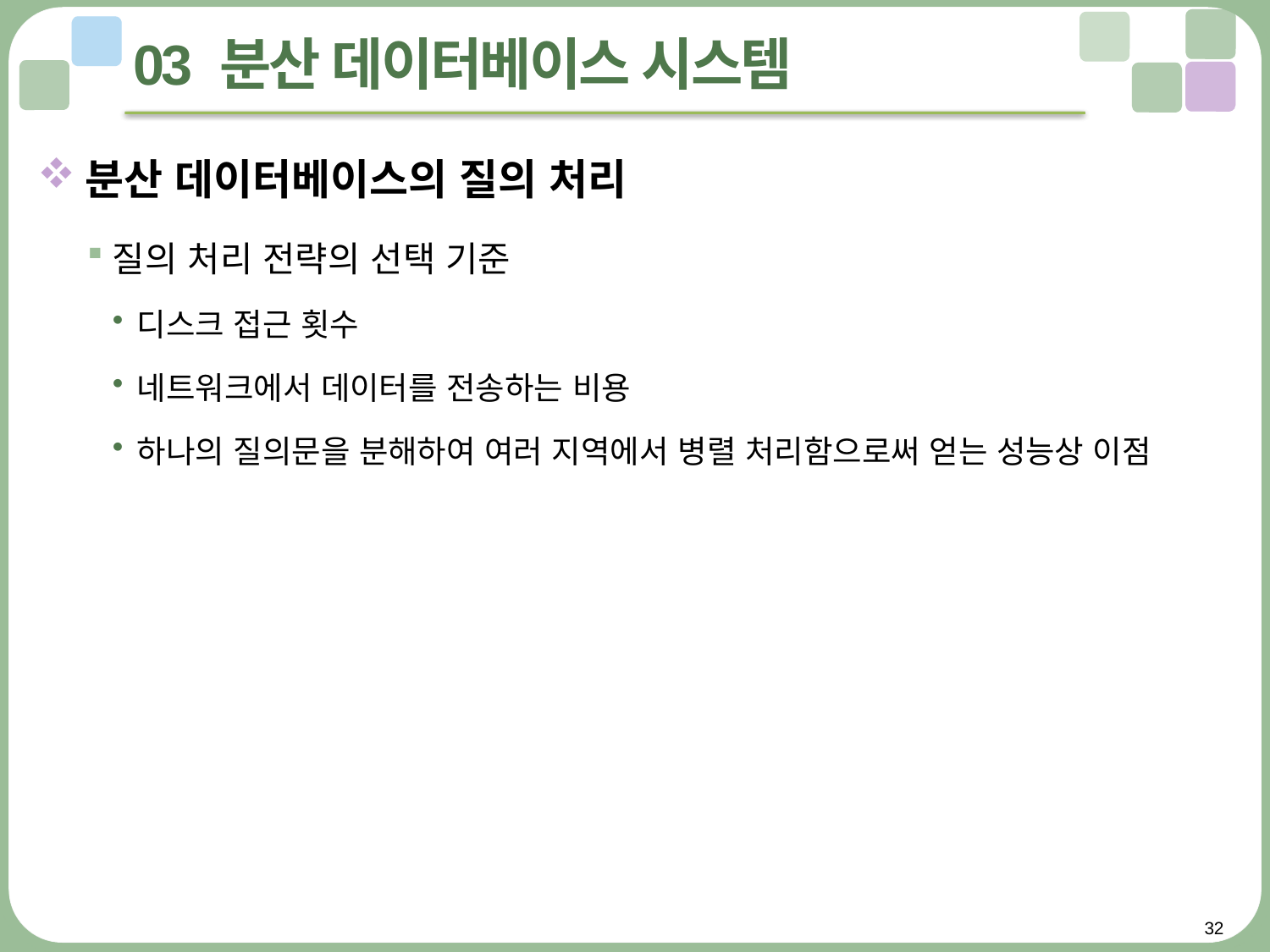

# 03 분산 데이터베이스 시스템
분산 데이터베이스의 질의 처리
질의 처리 전략의 선택 기준
디스크 접근 횟수
네트워크에서 데이터를 전송하는 비용
하나의 질의문을 분해하여 여러 지역에서 병렬 처리함으로써 얻는 성능상 이점